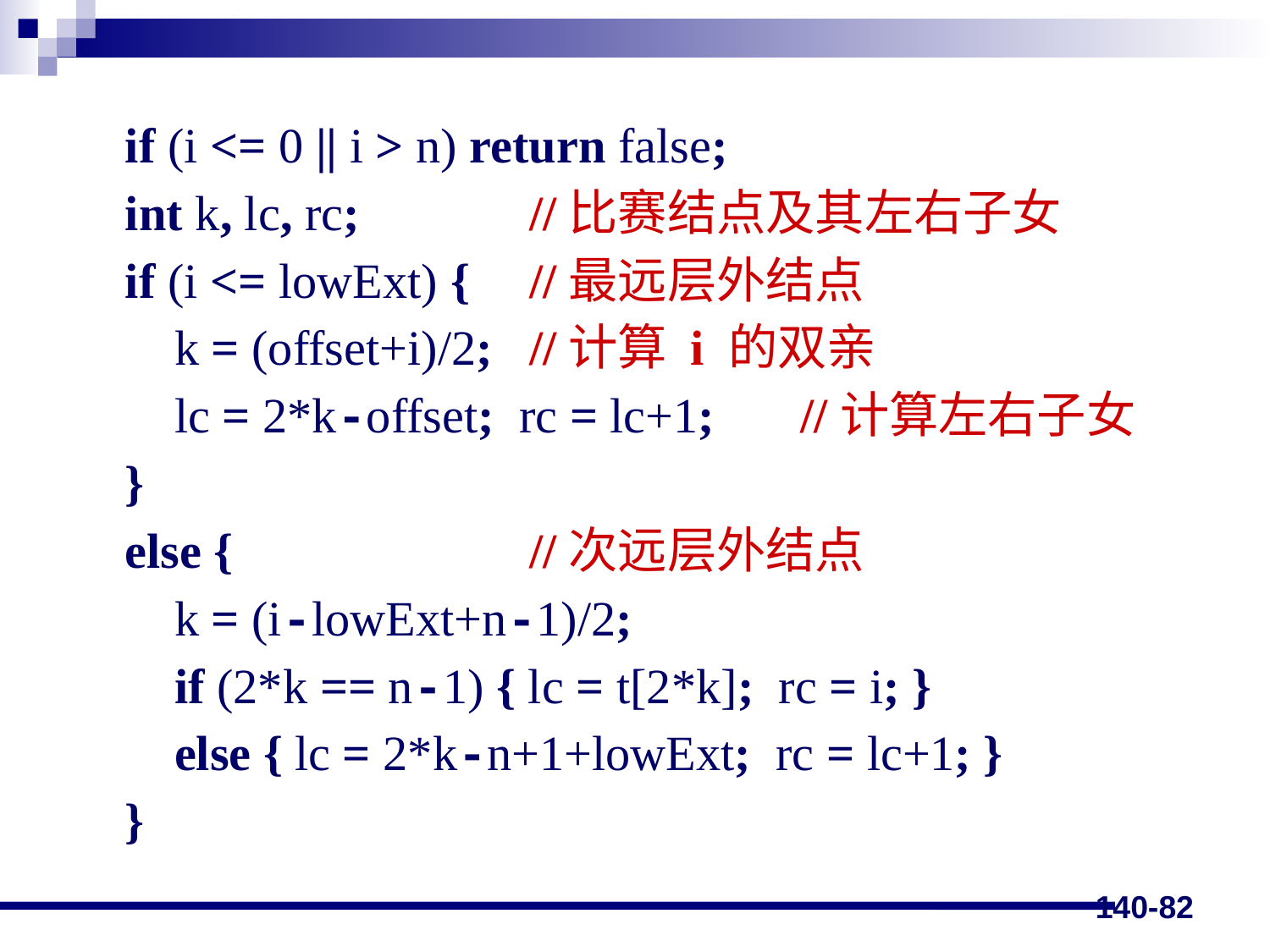

if (i <= 0 || i > n) return false;
    int k, lc, rc;		  //比赛结点及其左右子女
    if (i <= lowExt) {	  //最远层外结点
        k = (offset+i)/2;	  //计算 i 的双亲
        lc = 2*k-offset;  rc = lc+1;       //计算左右子女
    }
    else {			  //次远层外结点
        k = (i-lowExt+n-1)/2;
        if (2*k == n-1) { lc = t[2*k];  rc = i; }
        else { lc = 2*k-n+1+lowExt;  rc = lc+1; }
    }
140-82